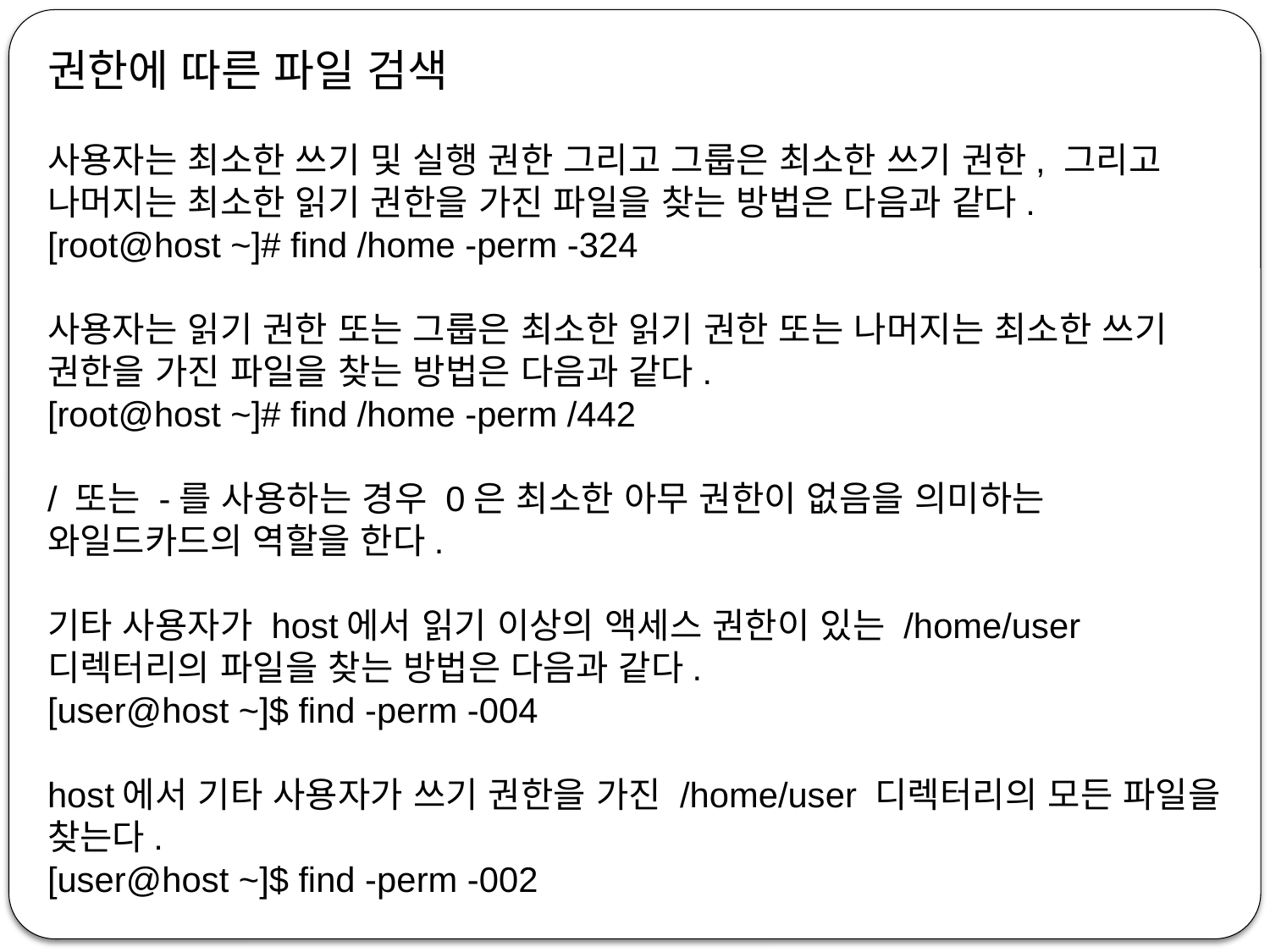

권한에 따른 파일 검색

사용자는 최소한 쓰기 및 실행 권한 그리고 그룹은 최소한 쓰기 권한, 그리고 나머지는 최소한 읽기 권한을 가진 파일을 찾는 방법은 다음과 같다.
[root@host ~]# find /home -perm -324

사용자는 읽기 권한 또는 그룹은 최소한 읽기 권한 또는 나머지는 최소한 쓰기 권한을 가진 파일을 찾는 방법은 다음과 같다.
[root@host ~]# find /home -perm /442

/ 또는 -를 사용하는 경우 0은 최소한 아무 권한이 없음을 의미하는 와일드카드의 역할을 한다.

기타 사용자가 host에서 읽기 이상의 액세스 권한이 있는 /home/user 디렉터리의 파일을 찾는 방법은 다음과 같다.
[user@host ~]$ find -perm -004

host에서 기타 사용자가 쓰기 권한을 가진 /home/user 디렉터리의 모든 파일을 찾는다.
[user@host ~]$ find -perm -002